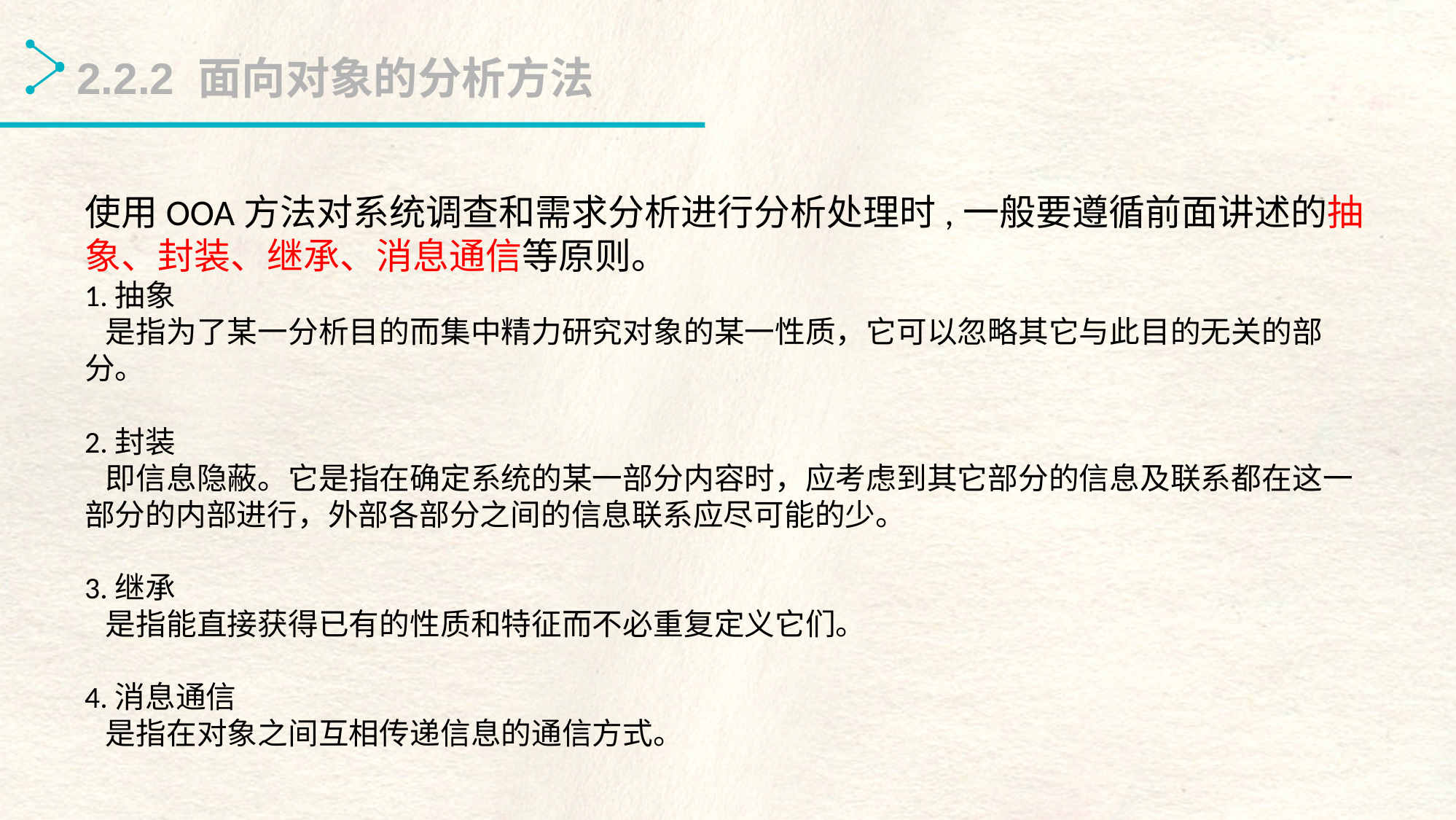

2.2.2 面向对象的分析方法

使用OOA方法对系统调查和需求分析进行分析处理时,一般要遵循前面讲述的抽象、封装、继承、消息通信等原则。
1.抽象
  是指为了某一分析目的而集中精力研究对象的某一性质，它可以忽略其它与此目的无关的部分。

2.封装
  即信息隐蔽。它是指在确定系统的某一部分内容时，应考虑到其它部分的信息及联系都在这一部分的内部进行，外部各部分之间的信息联系应尽可能的少。

3.继承
  是指能直接获得已有的性质和特征而不必重复定义它们。

4.消息通信
  是指在对象之间互相传递信息的通信方式。